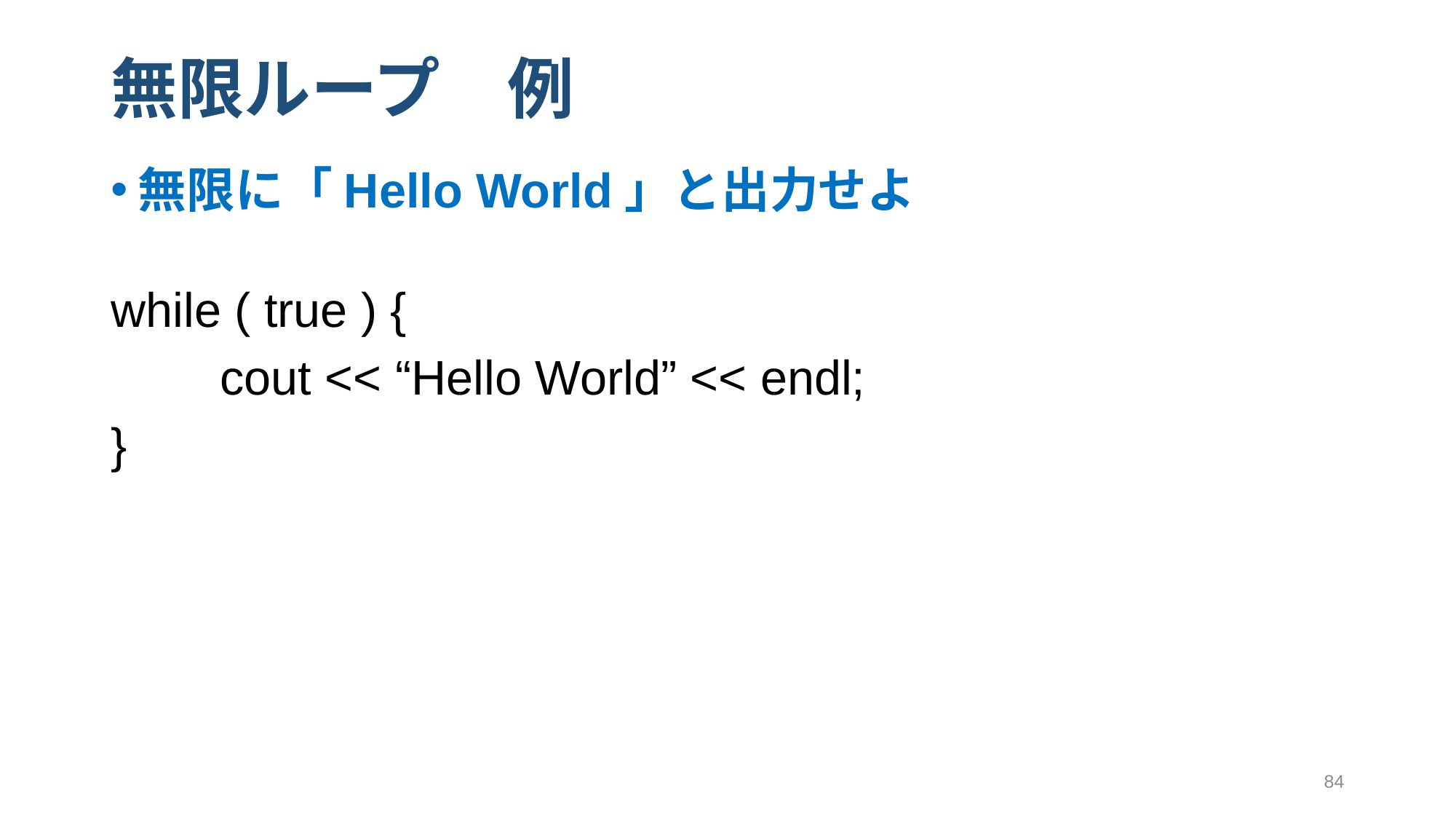

# 無限ループ　例
無限に「Hello World」と出力せよ
while ( true ) {
	cout << “Hello World” << endl;
}
84